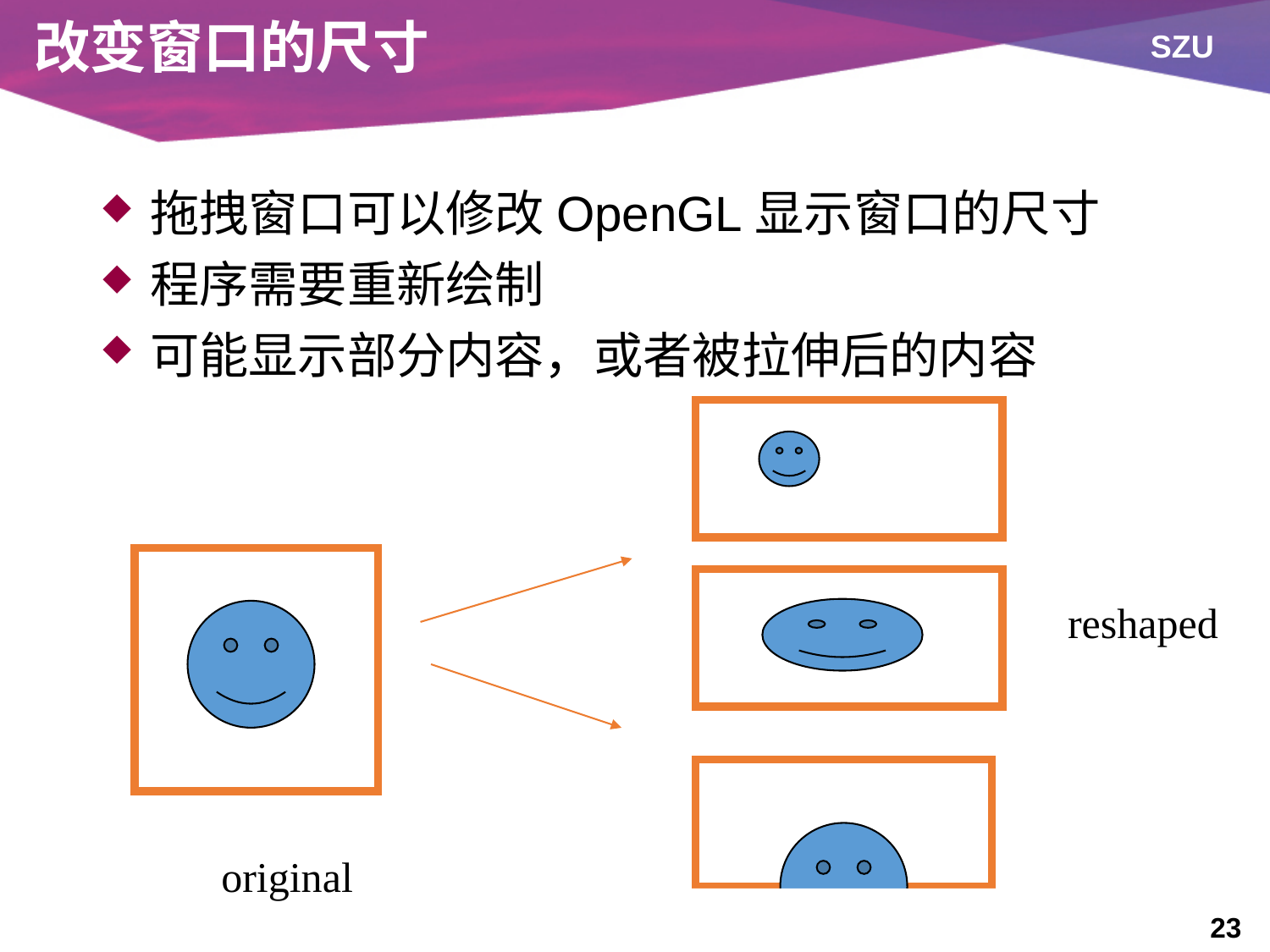

# 改变窗口的尺寸
拖拽窗口可以修改OpenGL显示窗口的尺寸
程序需要重新绘制
可能显示部分内容，或者被拉伸后的内容

reshaped

original

23